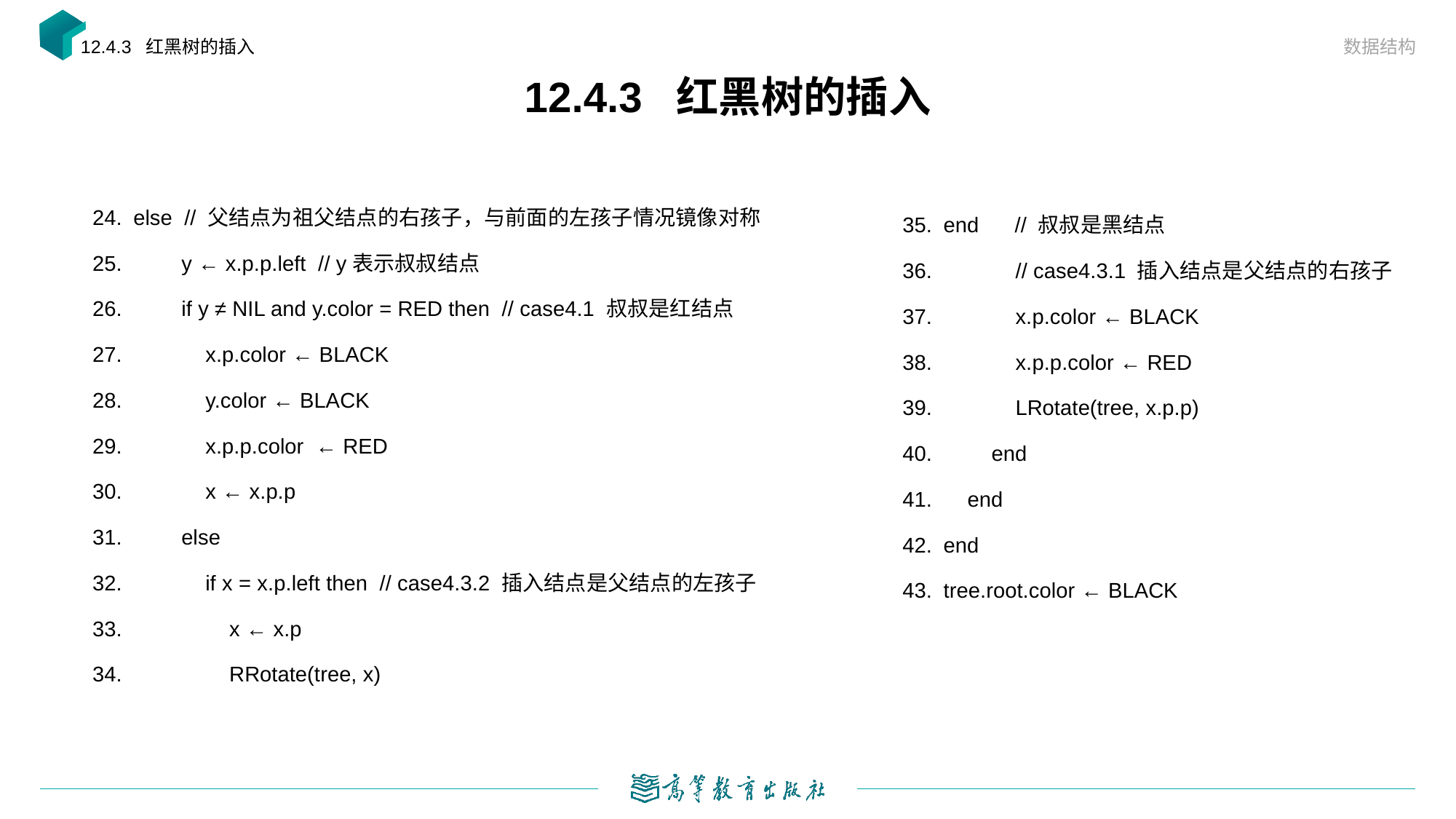

数据结构
12.4.3  红黑树的插入
# 12.4.3  红黑树的插入
else  // 父结点为祖父结点的右孩子，与前面的左孩子情况镜像对称
        y ← x.p.p.left  // y表示叔叔结点
        if y ≠ NIL and y.color = RED then  // case4.1 叔叔是红结点
            x.p.color ← BLACK
            y.color ← BLACK
            x.p.p.color  ← RED
            x ← x.p.p
        else
            if x = x.p.left then  // case4.3.2 插入结点是父结点的左孩子
                x ← x.p
                RRotate(tree, x)
end      // 叔叔是黑结点
            // case4.3.1 插入结点是父结点的右孩子
            x.p.color ← BLACK
            x.p.p.color ← RED
            LRotate(tree, x.p.p)
        end
    end
end
tree.root.color ← BLACK